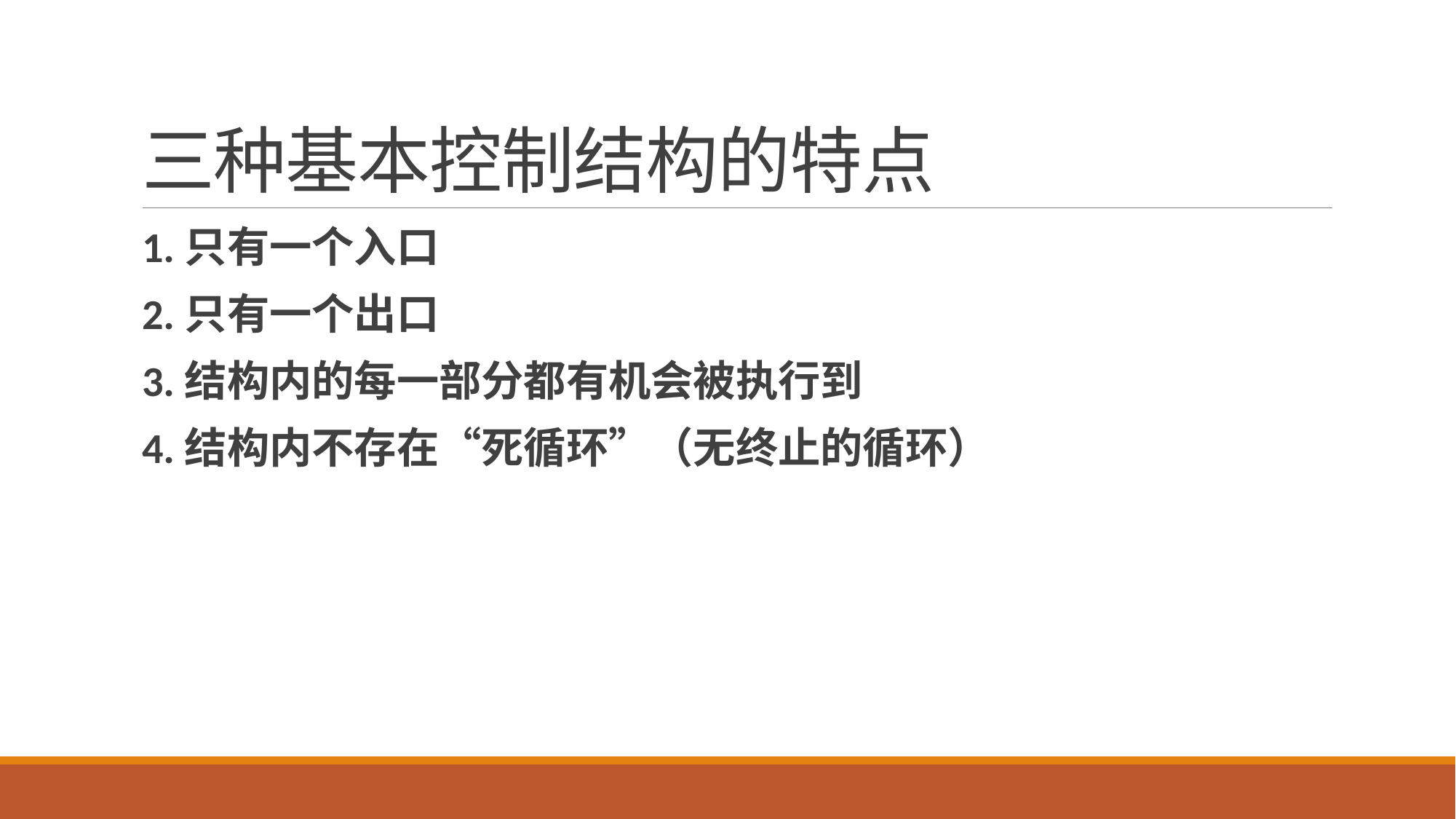

# 三种基本控制结构的特点
1.只有一个入口
2.只有一个出口
3.结构内的每一部分都有机会被执行到
4.结构内不存在“死循环”（无终止的循环）